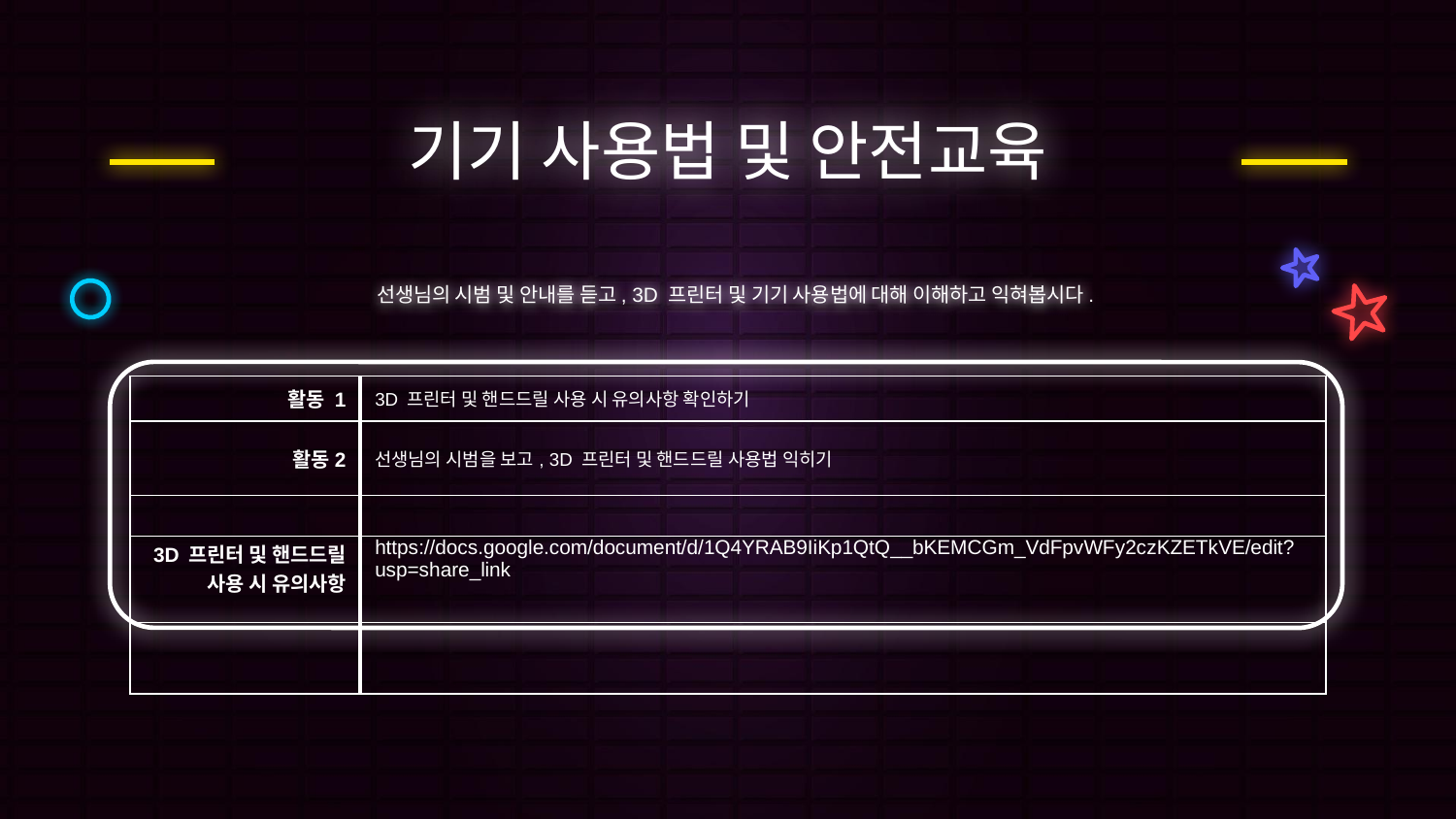

# 기기 사용법 및 안전교육

선생님의 시범 및 안내를 듣고, 3D 프린터 및 기기 사용법에 대해 이해하고 익혀봅시다.

| 활동 1 | 3D 프린터 및 핸드드릴 사용 시 유의사항 확인하기 |
| --- | --- |
| 활동2 | 선생님의 시범을 보고, 3D 프린터 및 핸드드릴 사용법 익히기 |
|  |  |
| 3D 프린터 및 핸드드릴 사용 시 유의사항 | https://docs.google.com/document/d/1Q4YRAB9IiKp1QtQ\_\_bKEMCGm\_VdFpvWFy2czKZETkVE/edit?usp=share\_link |
|  |  |